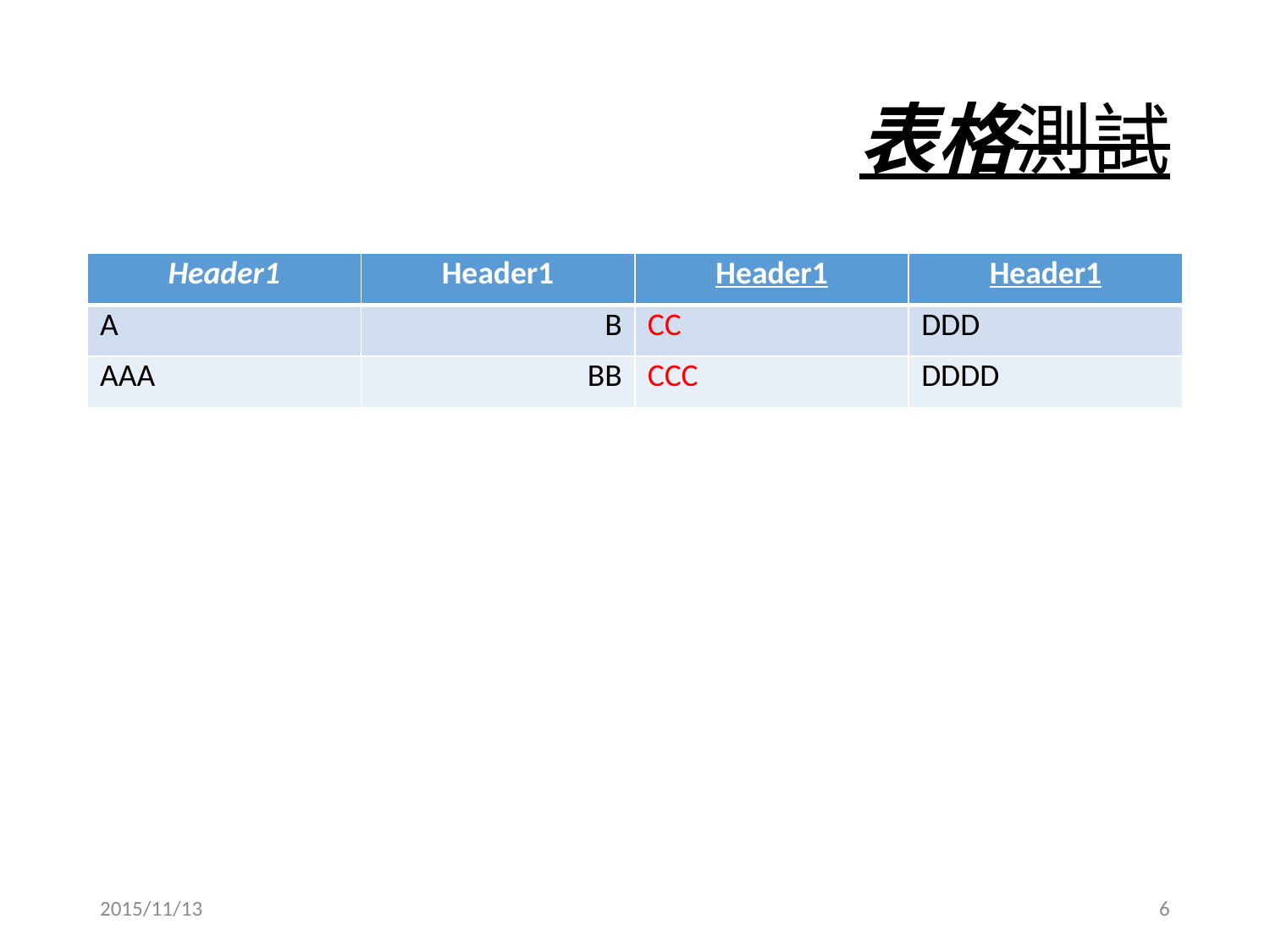

# 表格測試
| Header1 | Header1 | Header1 | Header1 |
| --- | --- | --- | --- |
| A | B | CC | DDD |
| AAA | BB | CCC | DDDD |
2015/11/13
6